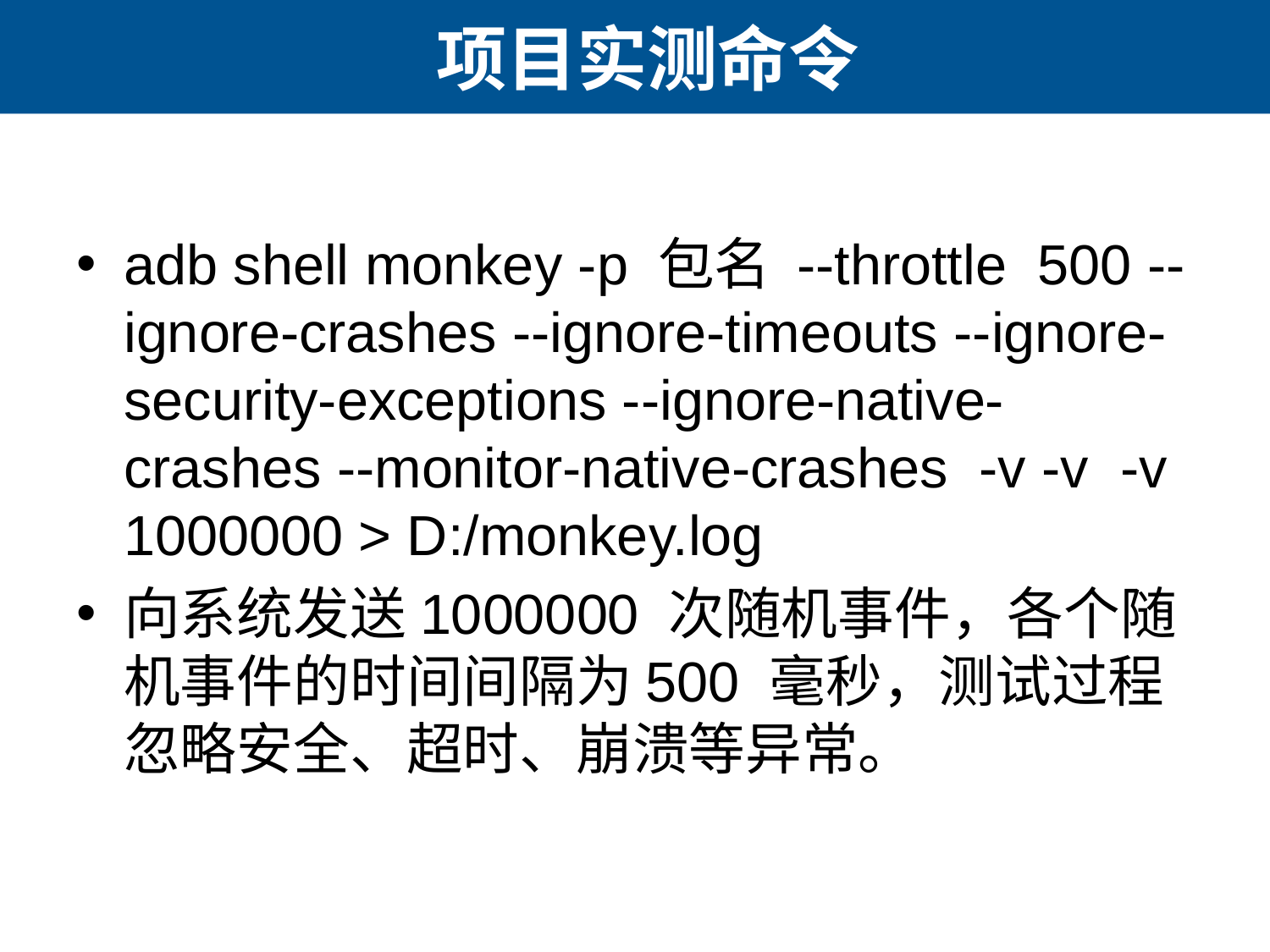

# 项目实测命令
adb shell monkey -p 包名 --throttle  500 --ignore-crashes --ignore-timeouts --ignore-security-exceptions --ignore-native-crashes --monitor-native-crashes  -v -v  -v 1000000 > D:/monkey.log
向系统发送1000000 次随机事件，各个随机事件的时间间隔为500 毫秒，测试过程忽略安全、超时、崩溃等异常。